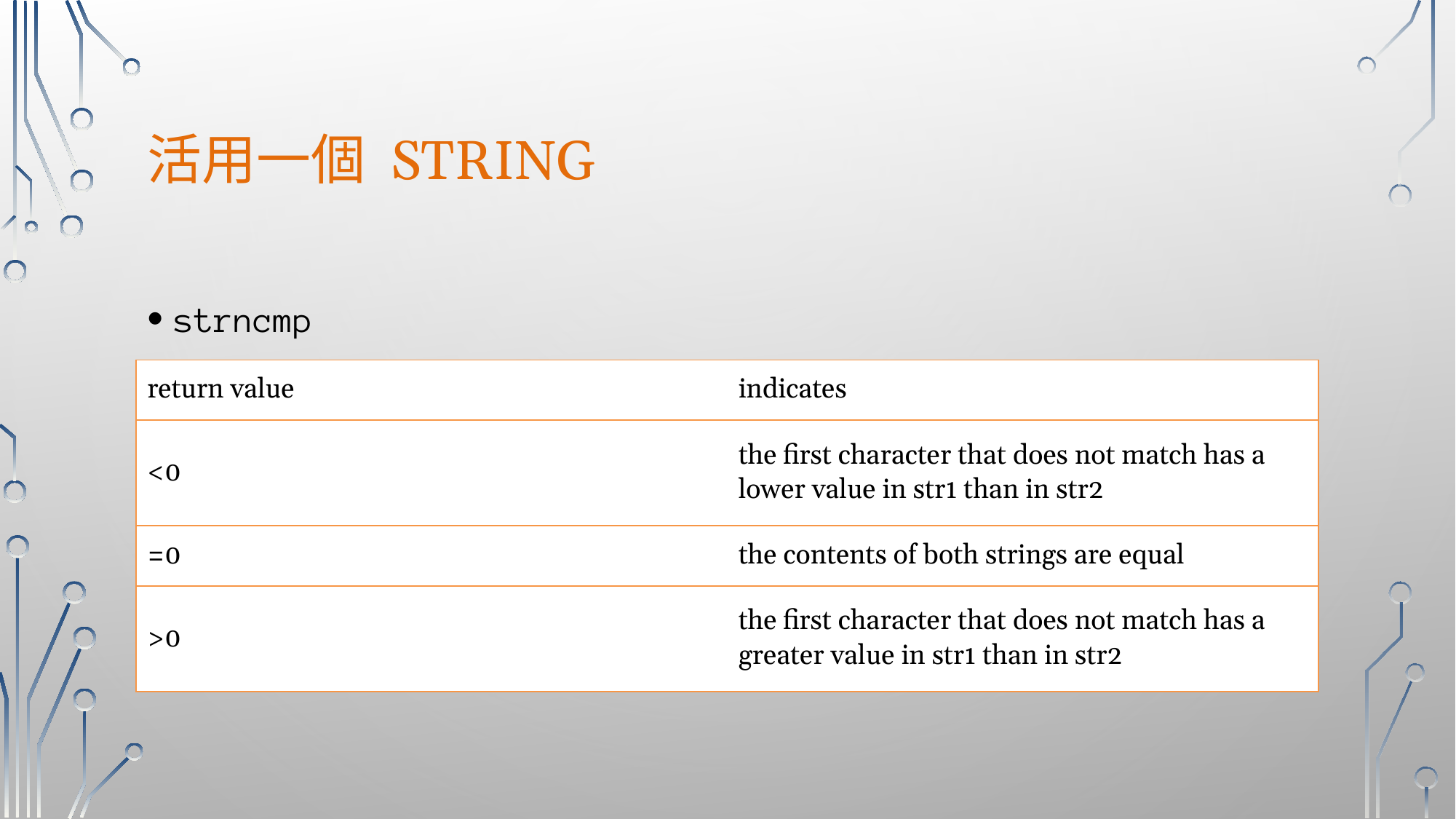

# 活用一個 string
strncmp

| return value | indicates |
| --- | --- |
| <0 | the first character that does not match has a lower value in str1 than in str2 |
| =0 | the contents of both strings are equal |
| >0 | the first character that does not match has a greater value in str1 than in str2 |